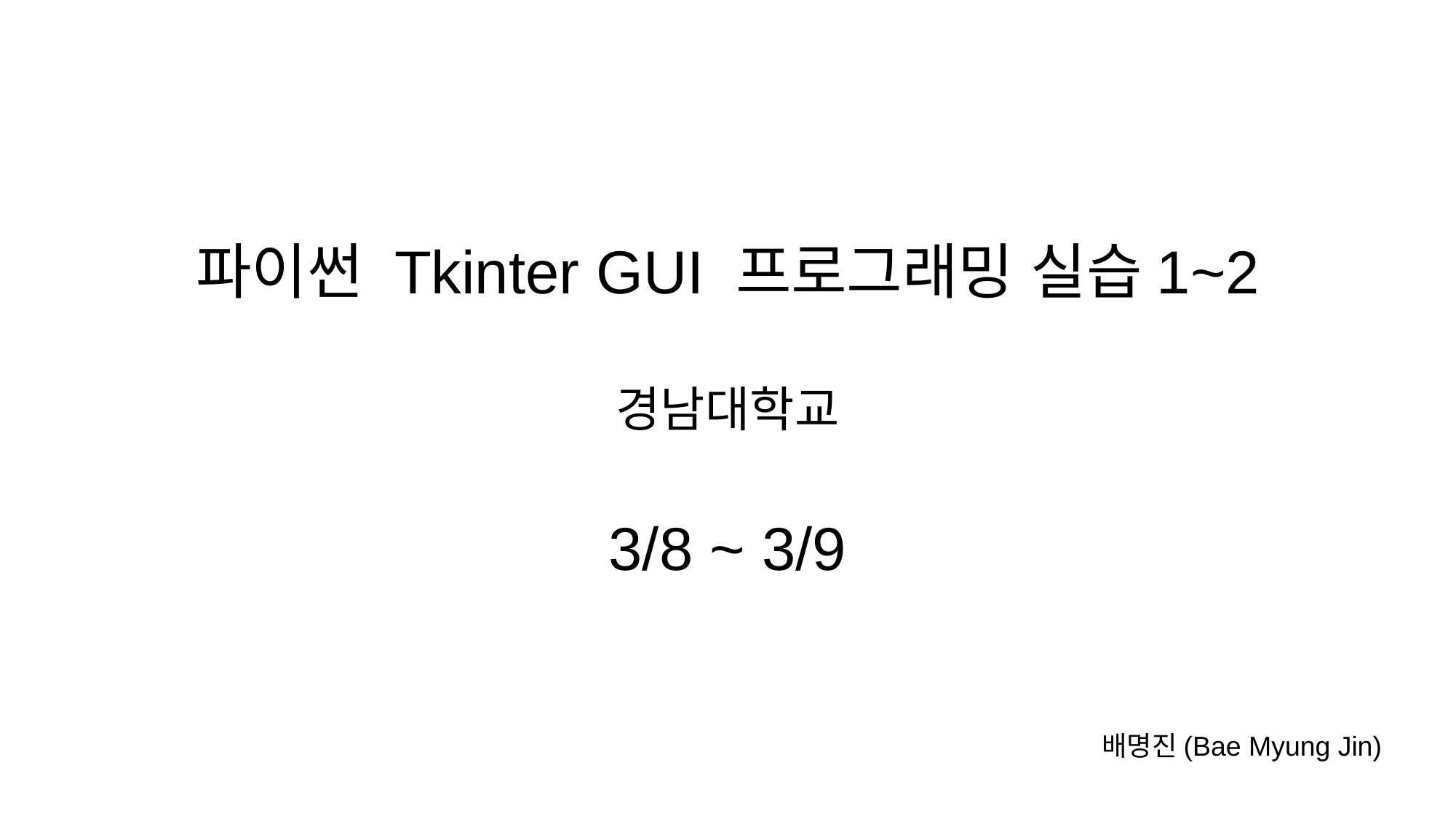

파이썬 Tkinter GUI 프로그래밍 실습1~2

경남대학교

3/8 ~ 3/9
배명진(Bae Myung Jin)